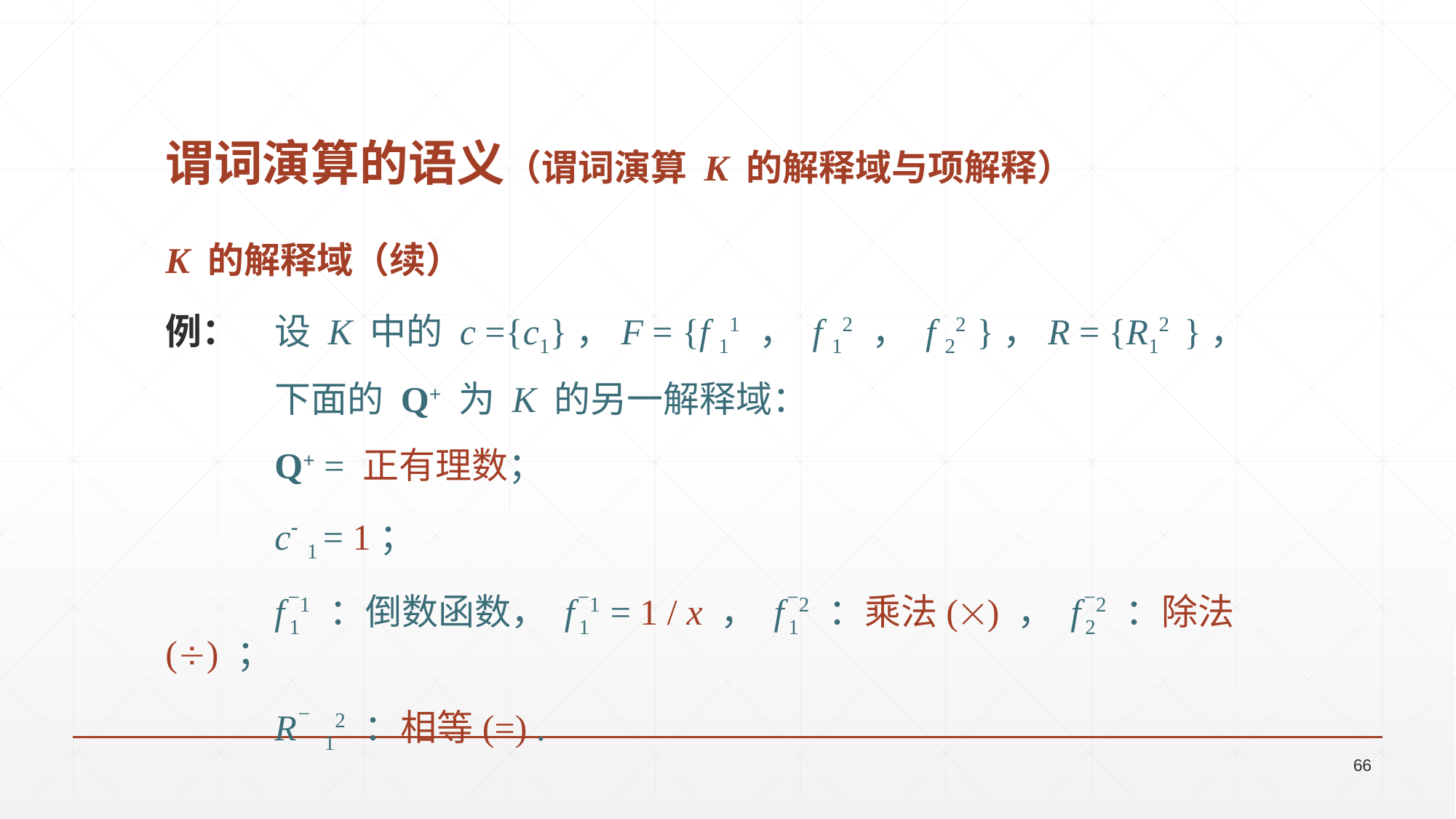

# 谓词演算的语义（谓词演算 K 的解释域与项解释）
K 的解释域（续）
例：	设 K 中的 c ={c1}，F = {f 11  ， f 12  ， f 22  }，R = {R12  }，
	下面的 Q+ 为 K 的另一解释域：
	Q+ = 正有理数；
	c− 1 = 1；
	f −     11 ：倒数函数， f −     11 = 1 / x ， f −     12 ：乘法(×) ， f −     22 ：除法(÷) ；
	R−   12 ：相等(=) .
66